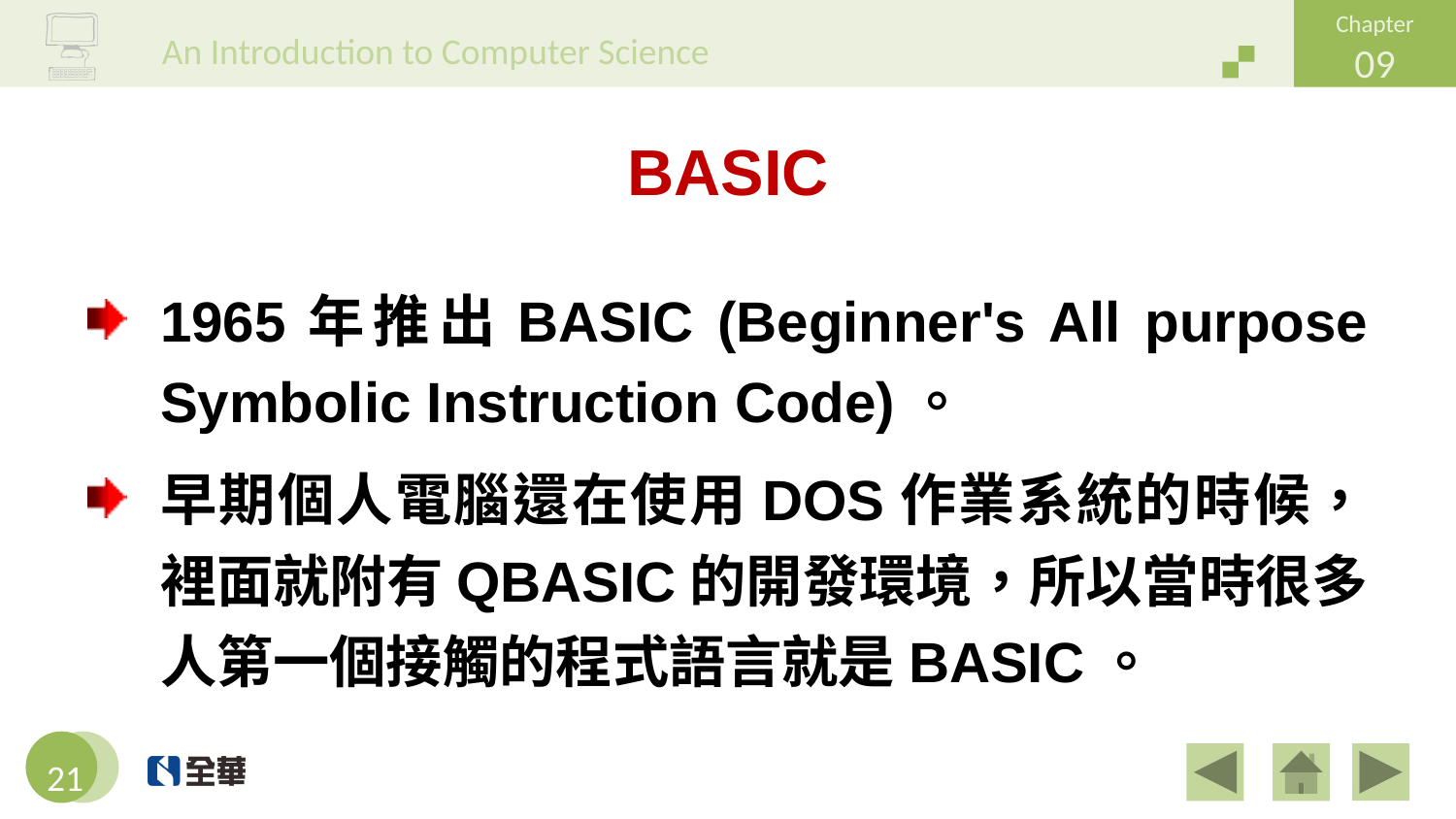

# BASIC
1965年推出BASIC (Beginner's All purpose Symbolic Instruction Code)。
早期個人電腦還在使用DOS作業系統的時候，裡面就附有QBASIC的開發環境，所以當時很多人第一個接觸的程式語言就是BASIC。